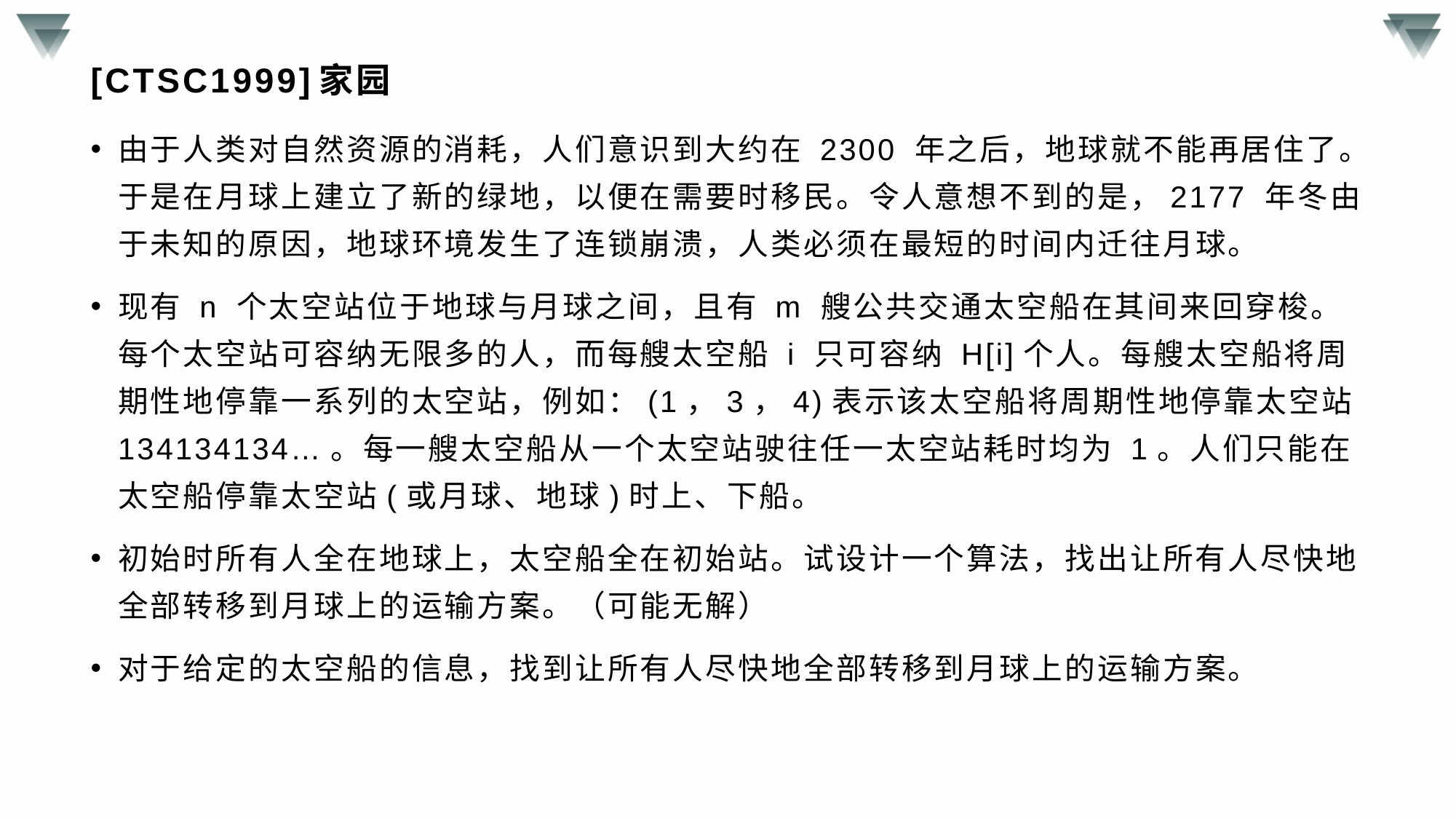

# [CTSC1999]家园
由于人类对自然资源的消耗，人们意识到大约在 2300 年之后，地球就不能再居住了。于是在月球上建立了新的绿地，以便在需要时移民。令人意想不到的是，2177 年冬由于未知的原因，地球环境发生了连锁崩溃，人类必须在最短的时间内迁往月球。
现有 n 个太空站位于地球与月球之间，且有 m 艘公共交通太空船在其间来回穿梭。每个太空站可容纳无限多的人，而每艘太空船 i 只可容纳 H[i]个人。每艘太空船将周期性地停靠一系列的太空站，例如：(1，3，4)表示该太空船将周期性地停靠太空站 134134134…。每一艘太空船从一个太空站驶往任一太空站耗时均为 1。人们只能在太空船停靠太空站(或月球、地球)时上、下船。
初始时所有人全在地球上，太空船全在初始站。试设计一个算法，找出让所有人尽快地全部转移到月球上的运输方案。（可能无解）
对于给定的太空船的信息，找到让所有人尽快地全部转移到月球上的运输方案。